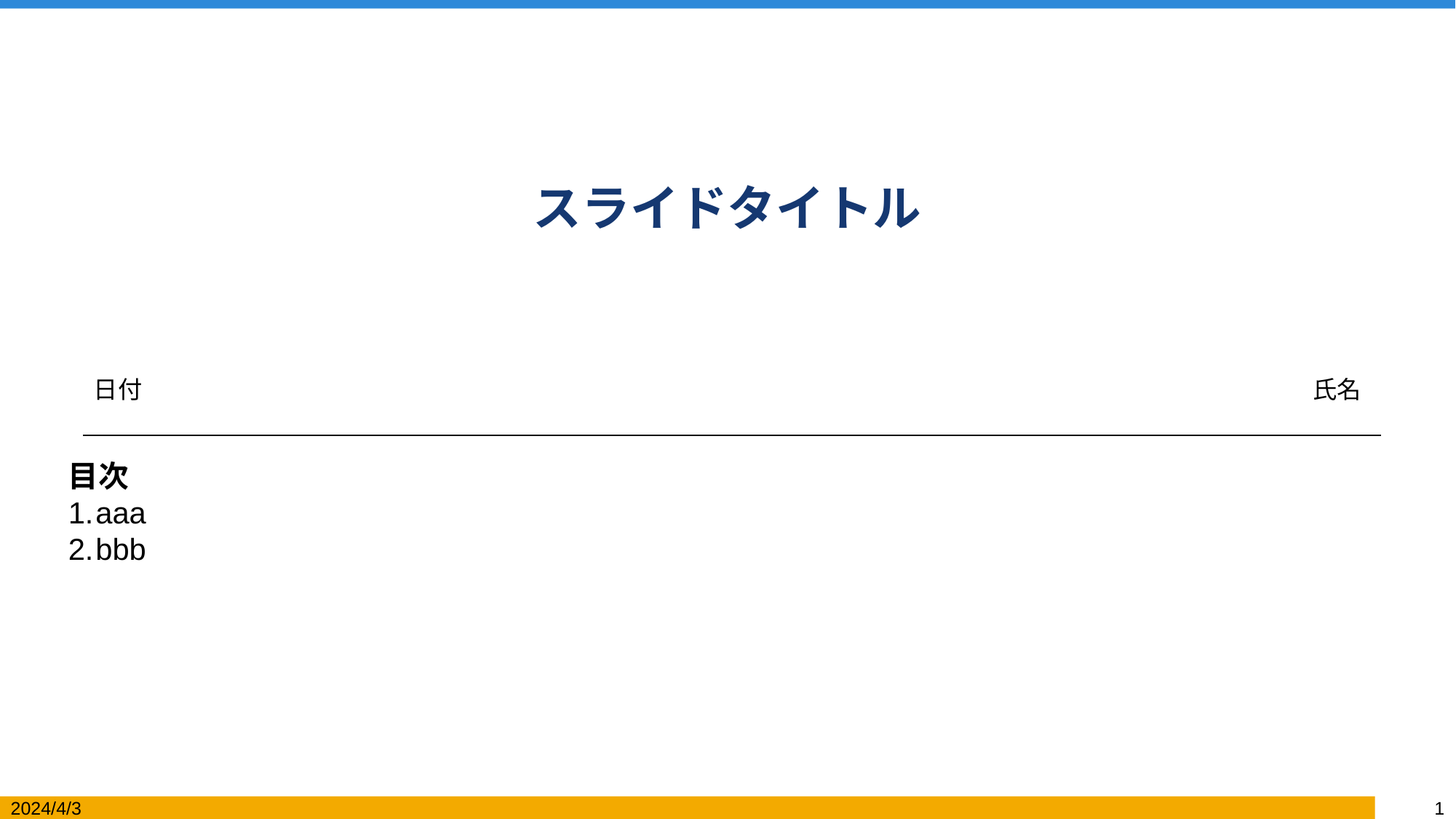

# スライドタイトル
日付
氏名
目次
aaa
bbb